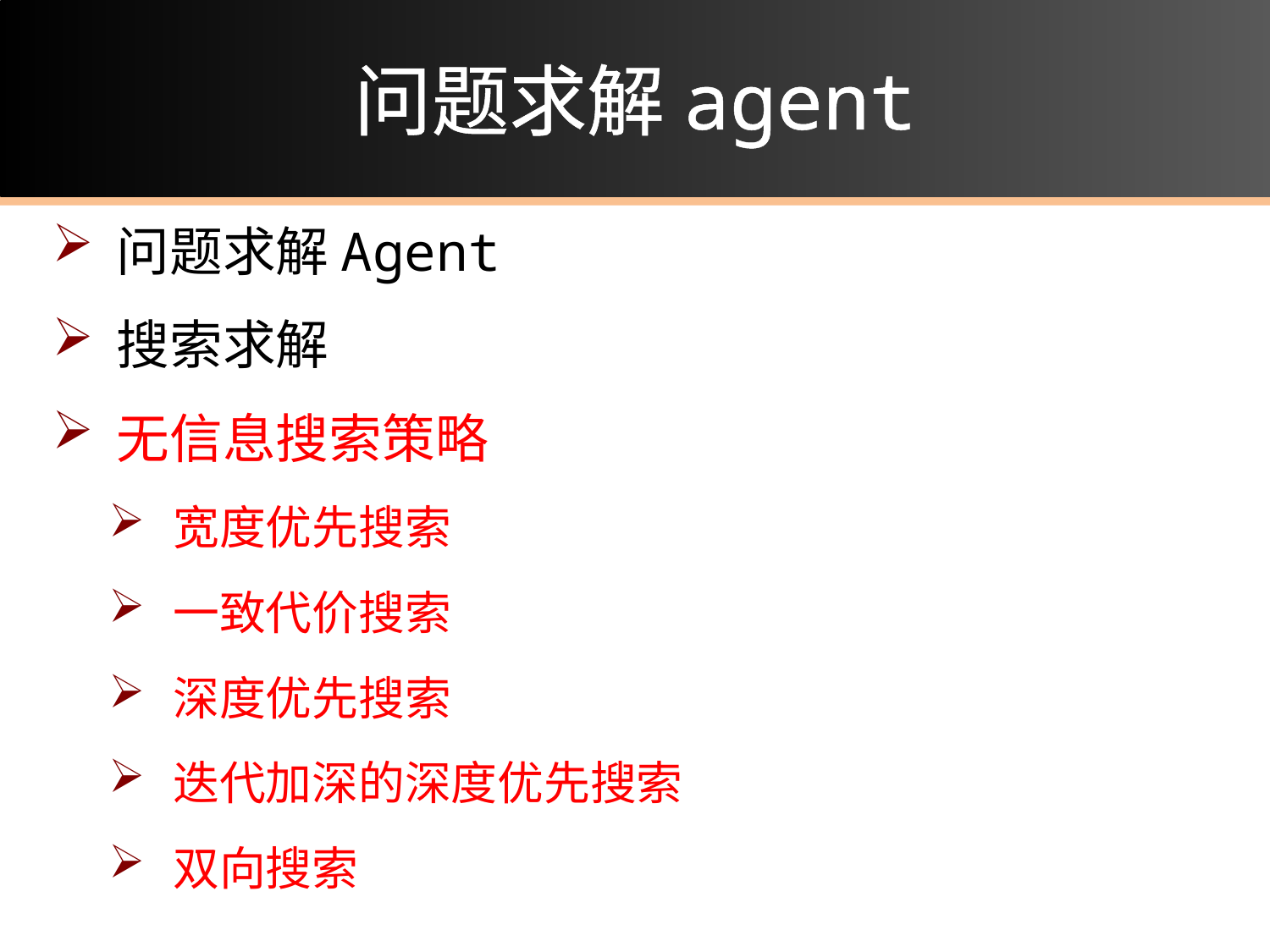

# 问题求解agent
问题求解Agent
搜索求解
无信息搜索策略
宽度优先搜索
一致代价搜索
深度优先搜索
迭代加深的深度优先搜索
双向搜索